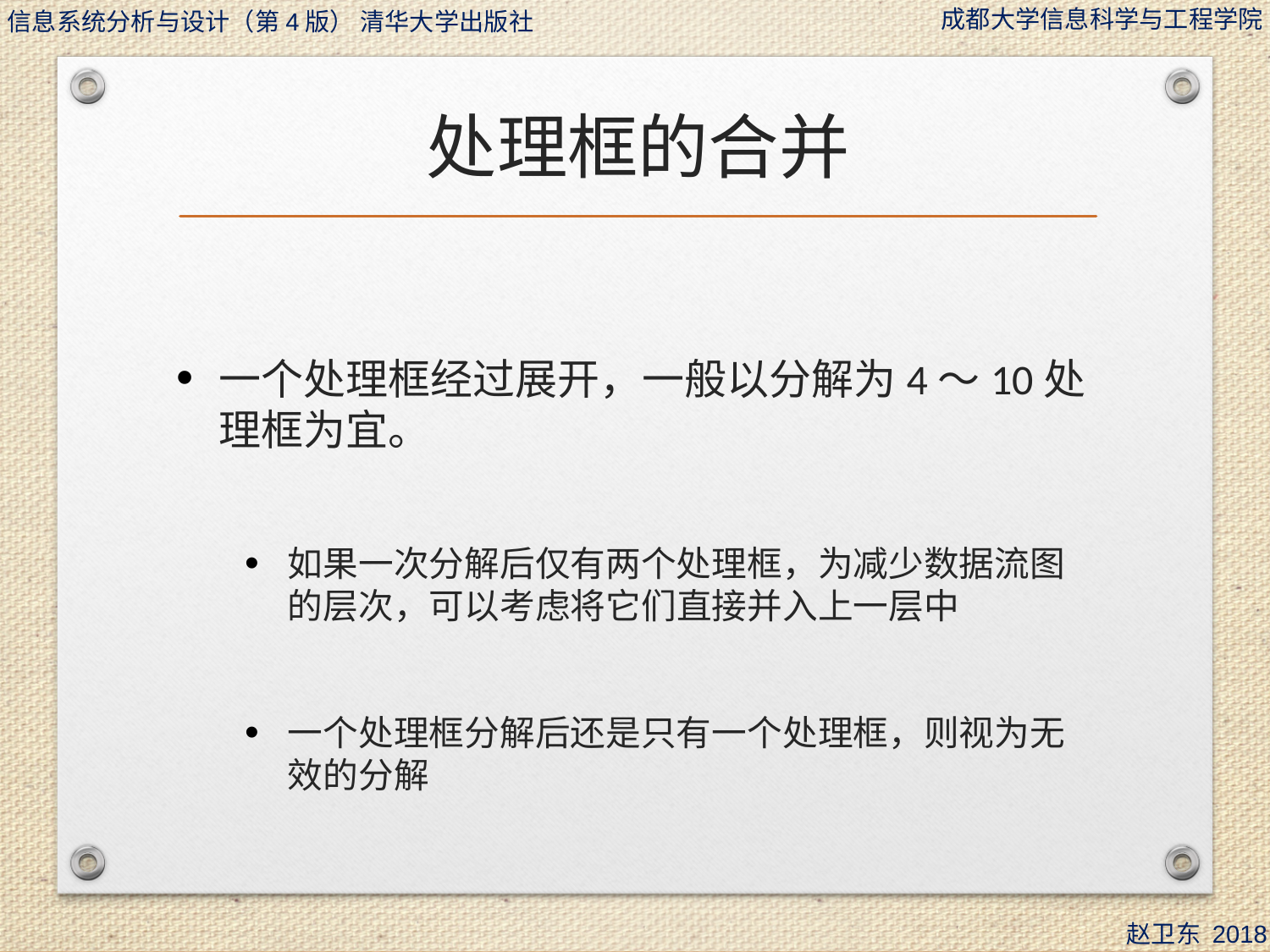

# 处理框的合并
一个处理框经过展开，一般以分解为4～10处理框为宜。

如果一次分解后仅有两个处理框，为减少数据流图的层次，可以考虑将它们直接并入上一层中

一个处理框分解后还是只有一个处理框，则视为无效的分解